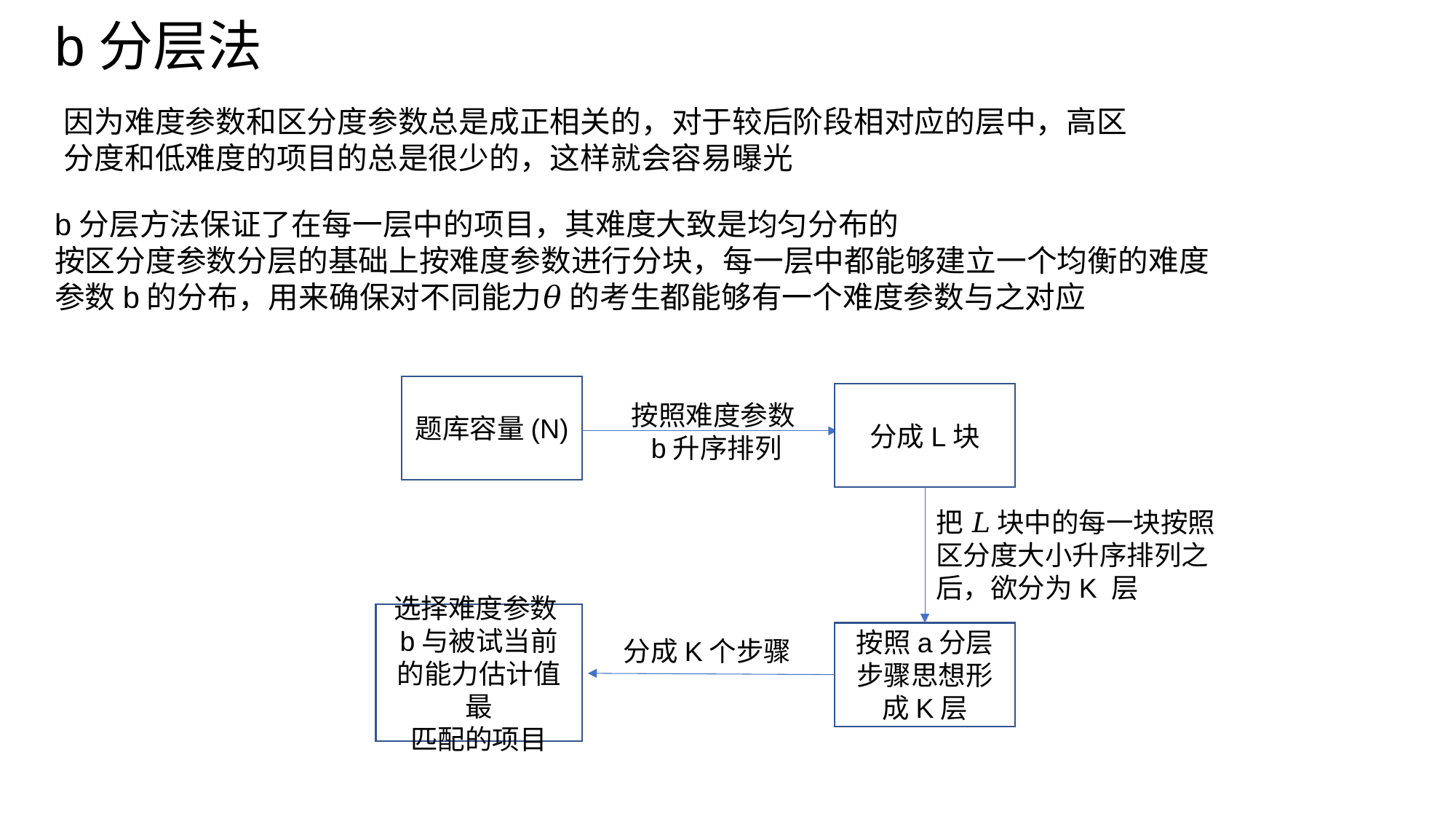

b分层法
因为难度参数和区分度参数总是成正相关的，对于较后阶段相对应的层中，高区分度和低难度的项目的总是很少的，这样就会容易曝光
b分层方法保证了在每一层中的项目，其难度大致是均匀分布的
按区分度参数分层的基础上按难度参数进行分块，每一层中都能够建立一个均衡的难度参数b的分布，用来确保对不同能力𝜃 的考生都能够有一个难度参数与之对应
题库容量(N)
分成L块
按照难度参数b升序排列
把 𝐿 块中的每一块按照区分度大小升序排列之后，欲分为K 层
选择难度参数b与被试当前的能力估计值最
匹配的项目
按照a分层步骤思想形成K层
分成K个步骤